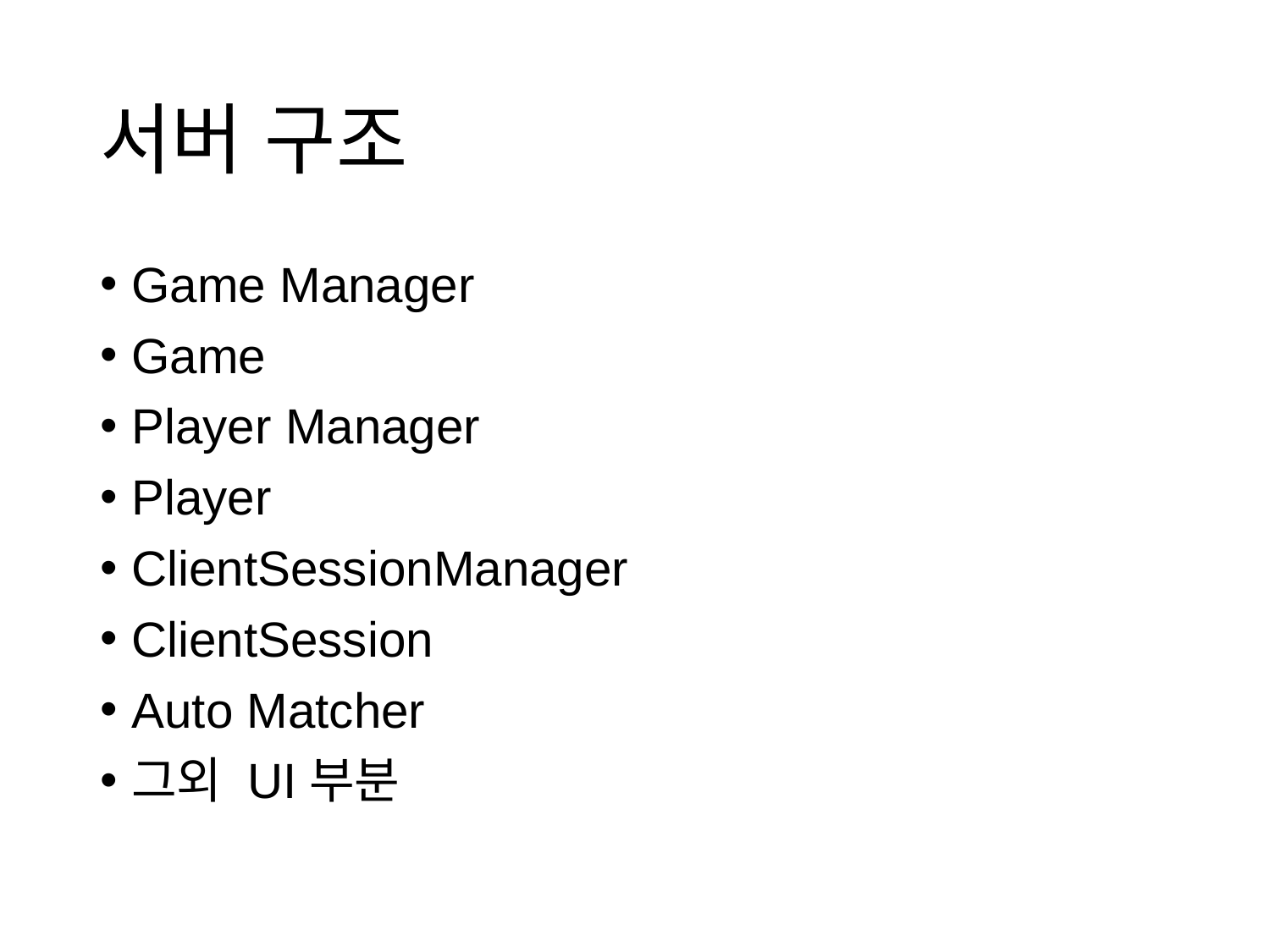

# 서버 구조
Game Manager
Game
Player Manager
Player
ClientSessionManager
ClientSession
Auto Matcher
그외 UI부분